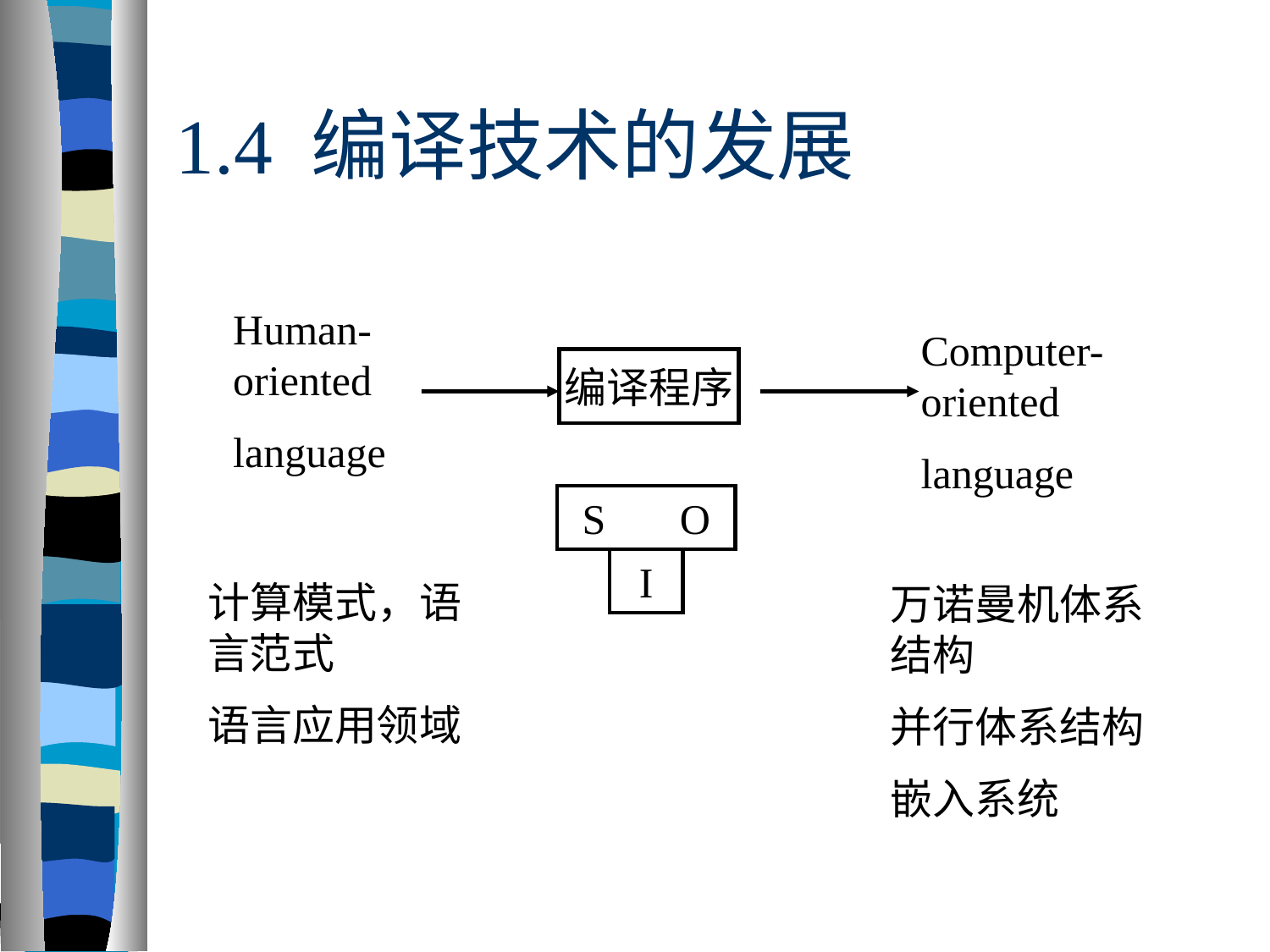

# 1.4 编译技术的发展
Human-oriented
language

Computer-oriented
language

编译程序

S       O
I
计算模式，语言范式
语言应用领域

万诺曼机体系结构
并行体系结构
嵌入系统